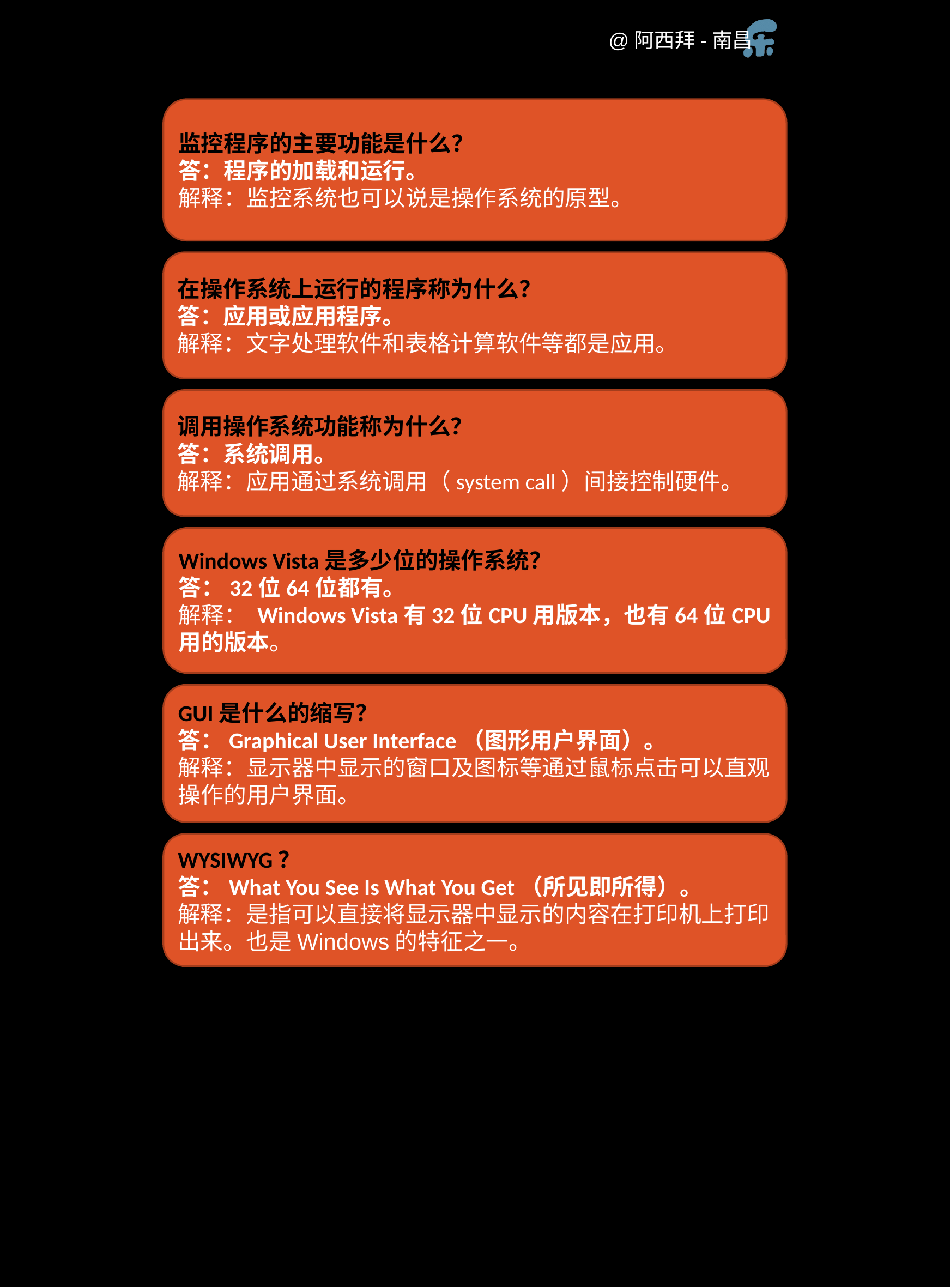

监控程序的主要功能是什么？
答：程序的加载和运行。
解释：监控系统也可以说是操作系统的原型。
在操作系统上运行的程序称为什么？
答：应用或应用程序。
解释：文字处理软件和表格计算软件等都是应用。
调用操作系统功能称为什么？
答：系统调用。
解释：应用通过系统调用（system call）间接控制硬件。
Windows Vista是多少位的操作系统？
答：32位64位都有。
解释： Windows Vista有32位CPU用版本，也有64位CPU用的版本。
GUI是什么的缩写？
答：Graphical User Interface（图形用户界面）。
解释：显示器中显示的窗口及图标等通过鼠标点击可以直观操作的用户界面。
WYSIWYG？
答：What You See Is What You Get（所见即所得）。
解释：是指可以直接将显示器中显示的内容在打印机上打印出来。也是Windows的特征之一。